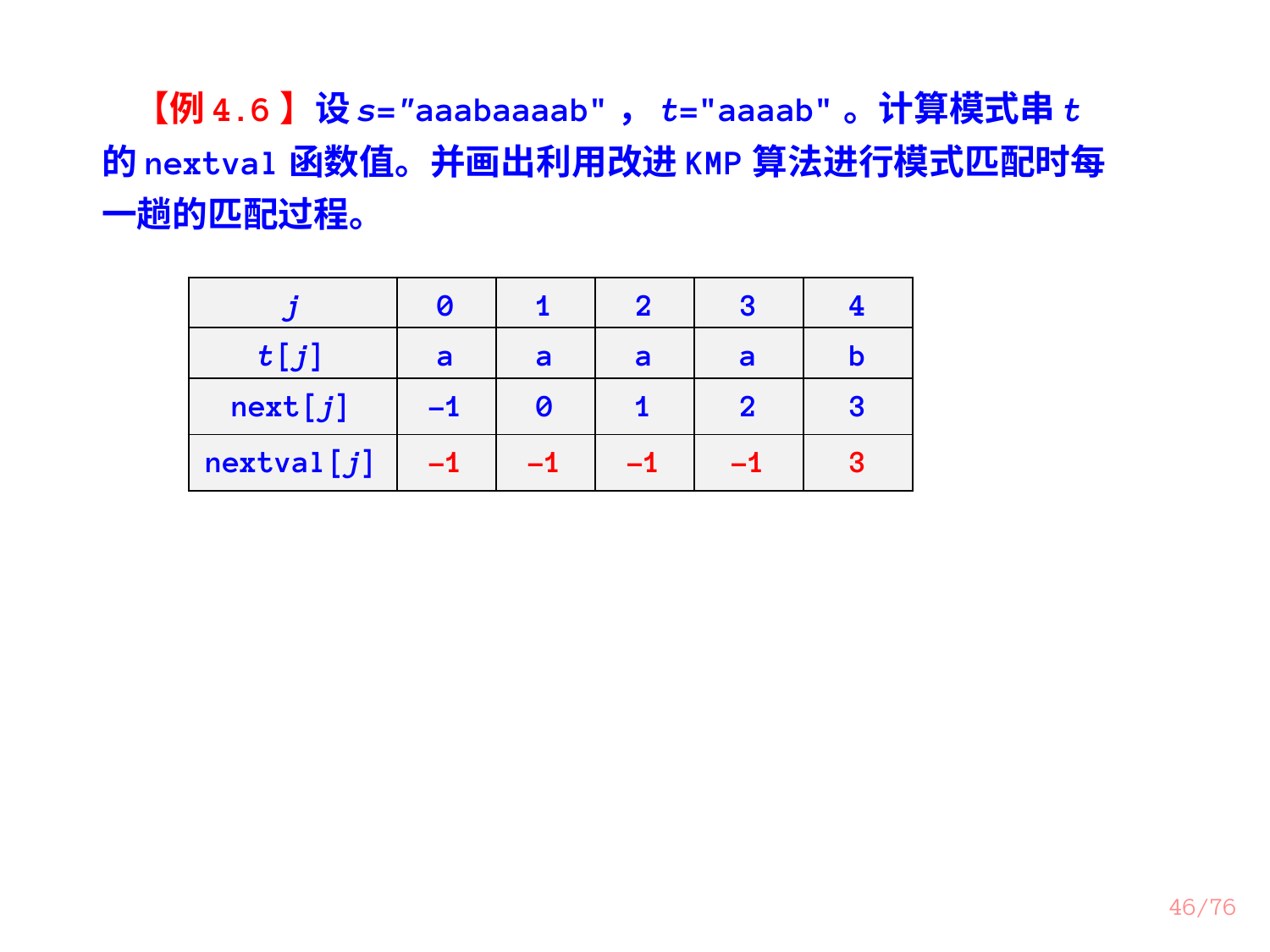

【例4.6】设s="aaabaaaab"，t="aaaab"。计算模式串t的nextval函数值。并画出利用改进KMP算法进行模式匹配时每一趟的匹配过程。
| j | 0 | 1 | 2 | 3 | 4 |
| --- | --- | --- | --- | --- | --- |
| t[j] | a | a | a | a | b |
| next[j] | -1 | 0 | 1 | 2 | 3 |
| nextval[j] | -1 | -1 | -1 | -1 | 3 |
46/76